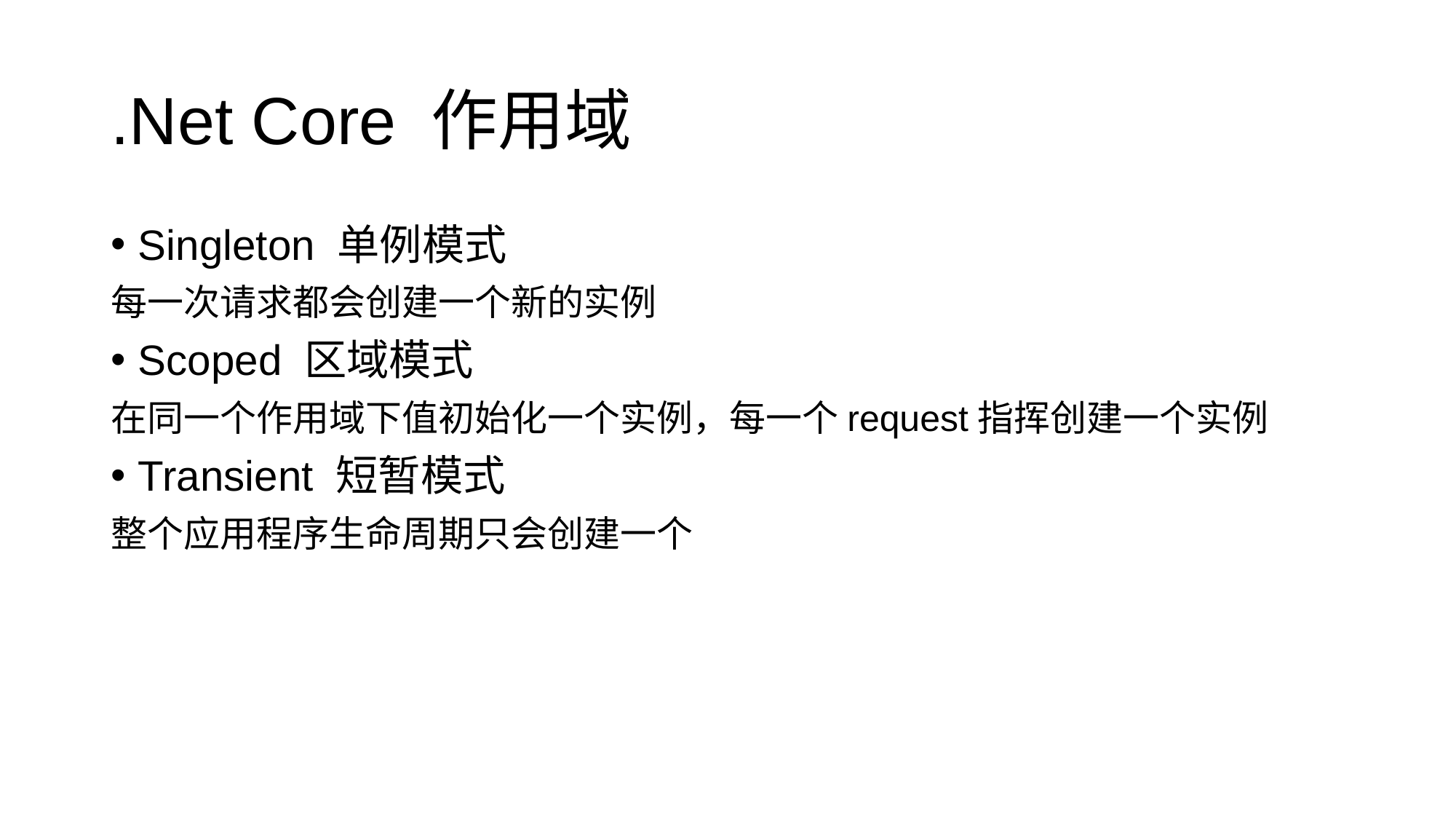

# .Net Core 作用域
Singleton 单例模式
每一次请求都会创建一个新的实例
Scoped 区域模式
在同一个作用域下值初始化一个实例，每一个request指挥创建一个实例
Transient 短暂模式
整个应用程序生命周期只会创建一个